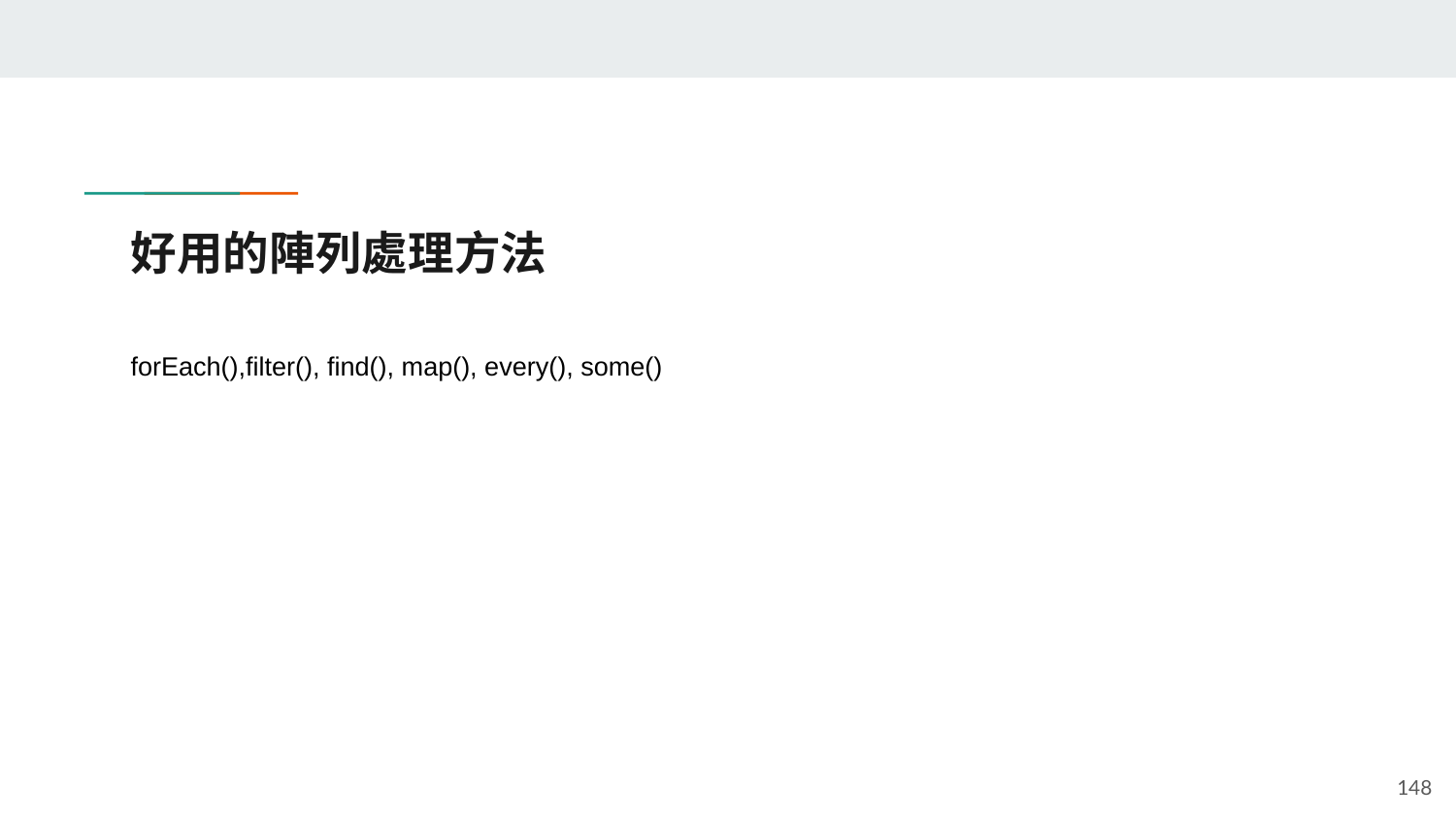

# 好用的陣列處理方法
forEach(),filter(), find(), map(), every(), some()

148